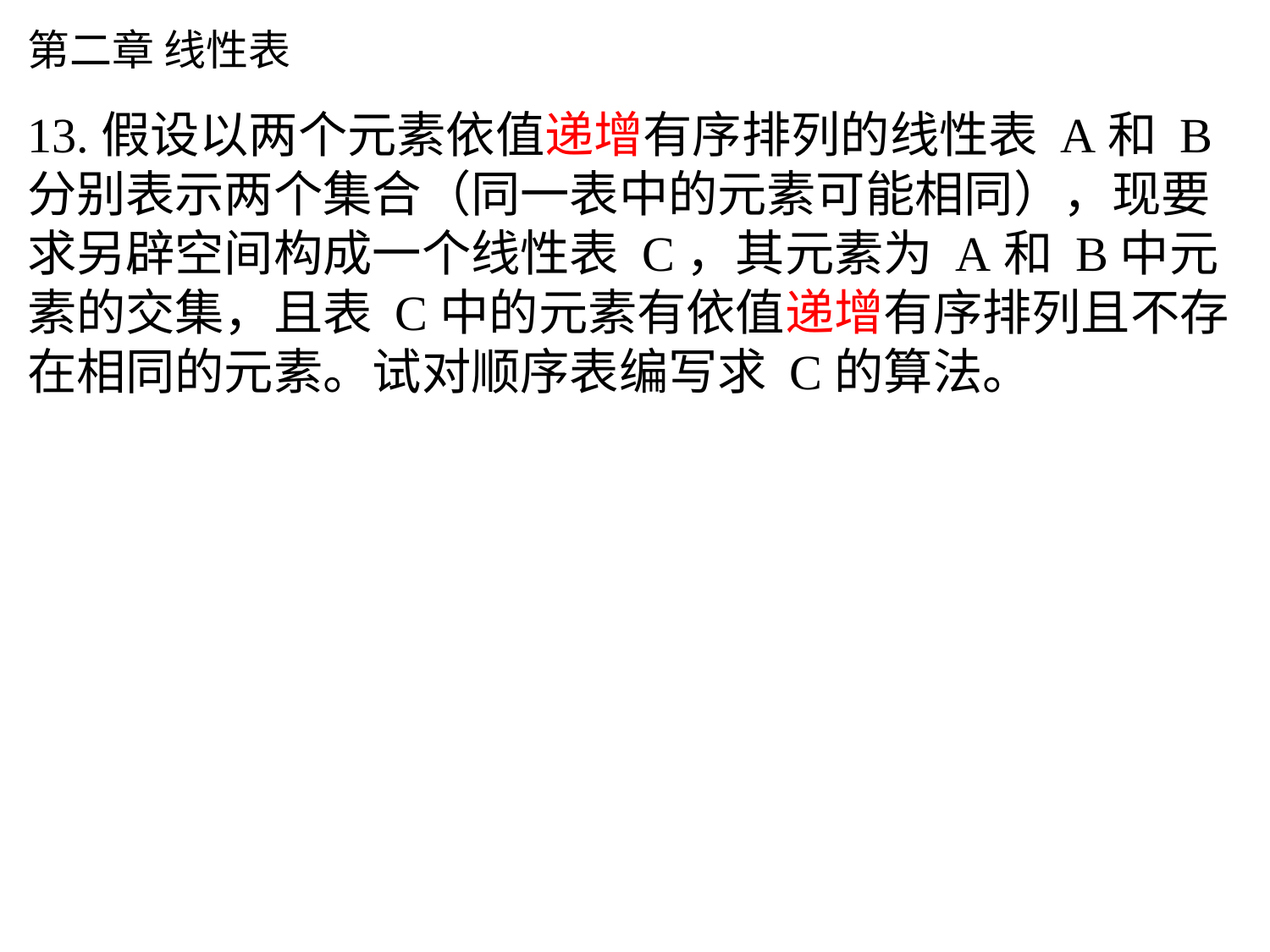

# 第二章 线性表
13.假设以两个元素依值递增有序排列的线性表 A和 B分别表示两个集合（同一表中的元素可能相同），现要求另辟空间构成一个线性表 C，其元素为 A和 B中元素的交集，且表 C中的元素有依值递增有序排列且不存在相同的元素。试对顺序表编写求 C的算法。